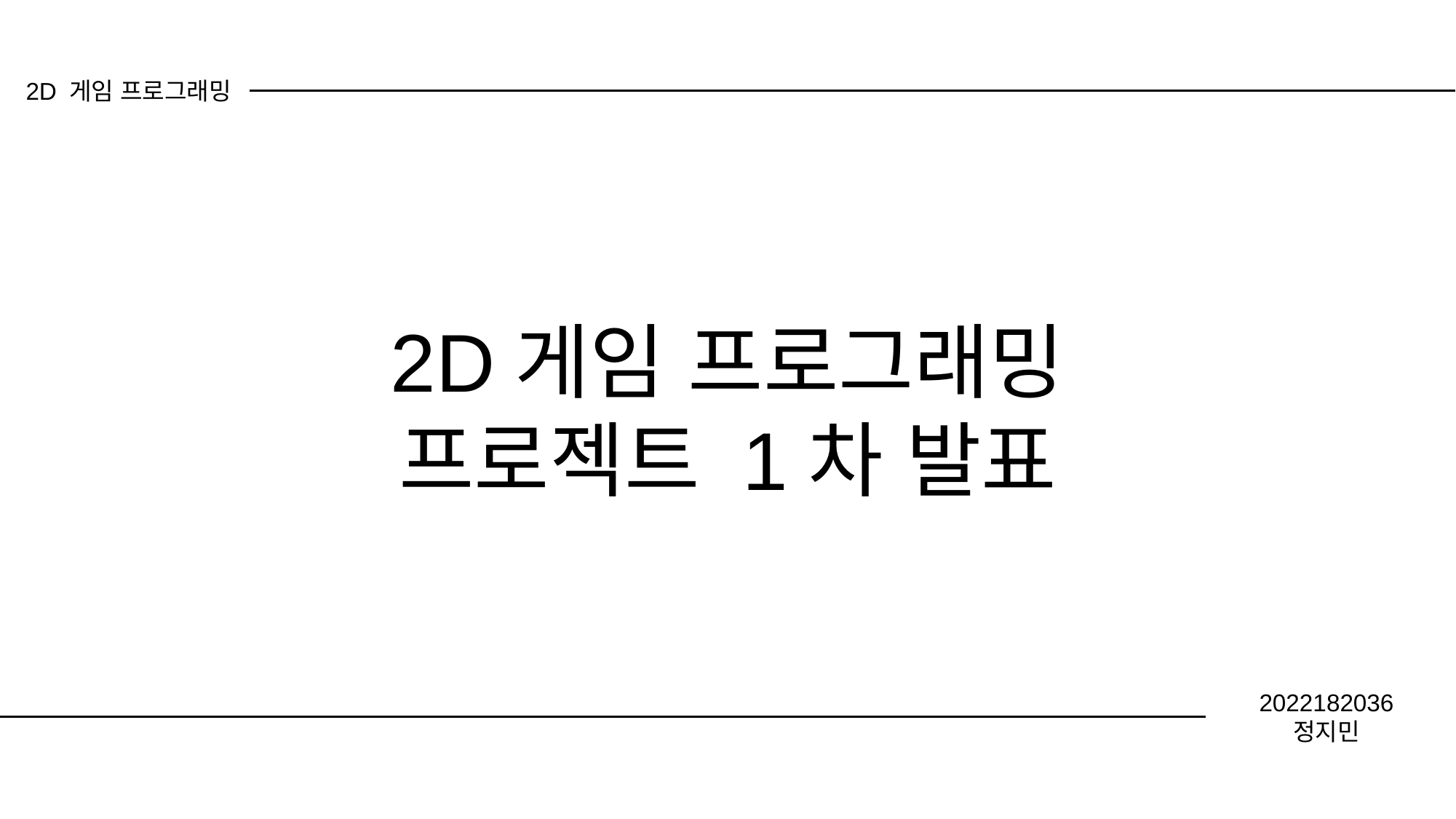

2D 게임 프로그래밍
2D게임 프로그래밍
프로젝트 1차 발표
2022182036
정지민